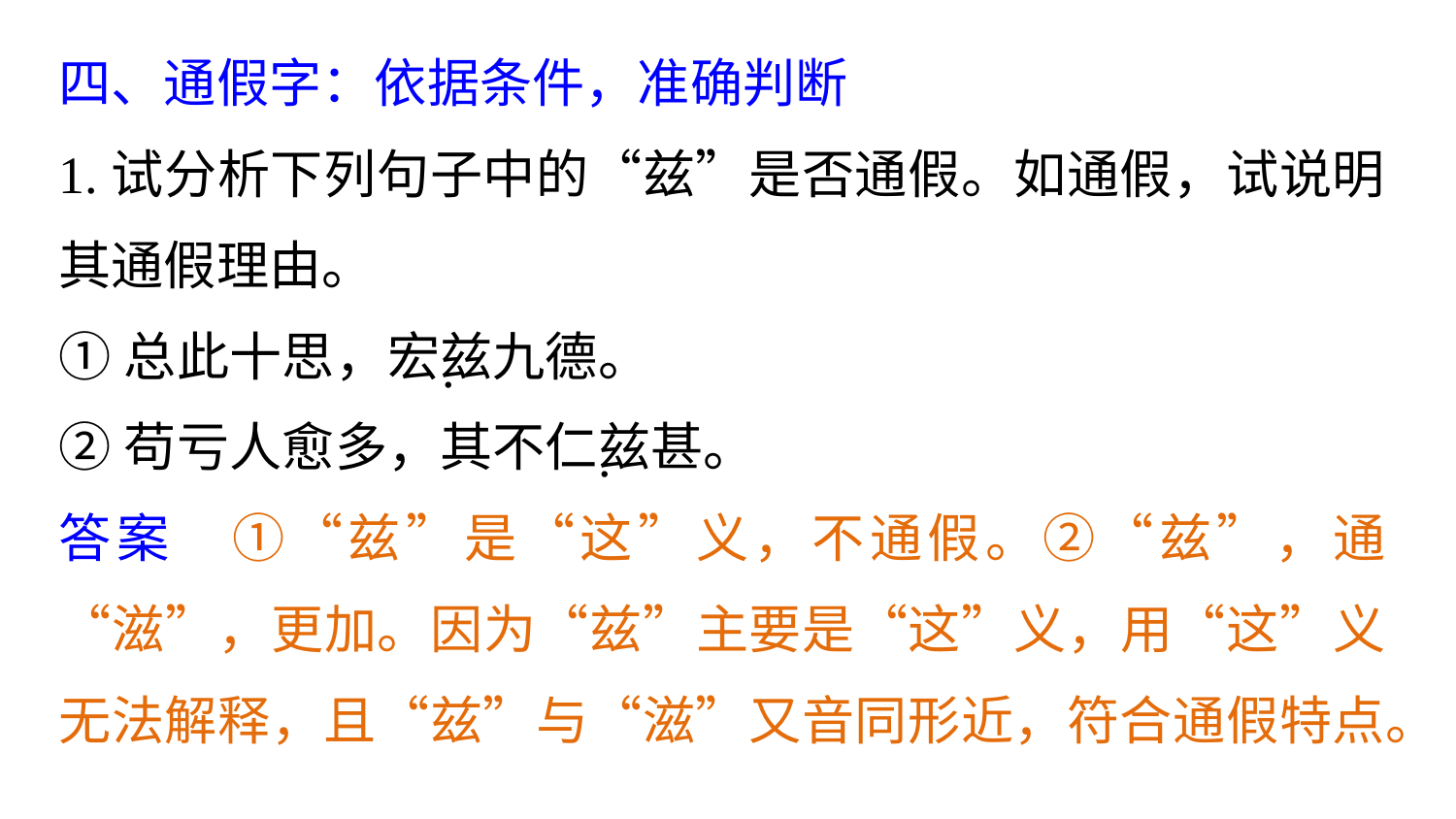

四、通假字：依据条件，准确判断
1.试分析下列句子中的“兹”是否通假。如通假，试说明其通假理由。
①总此十思，宏兹九德。
②苟亏人愈多，其不仁兹甚。
答案　①“兹”是“这”义，不通假。②“兹”，通“滋”，更加。因为“兹”主要是“这”义，用“这”义无法解释，且“兹”与“滋”又音同形近，符合通假特点。
.
.